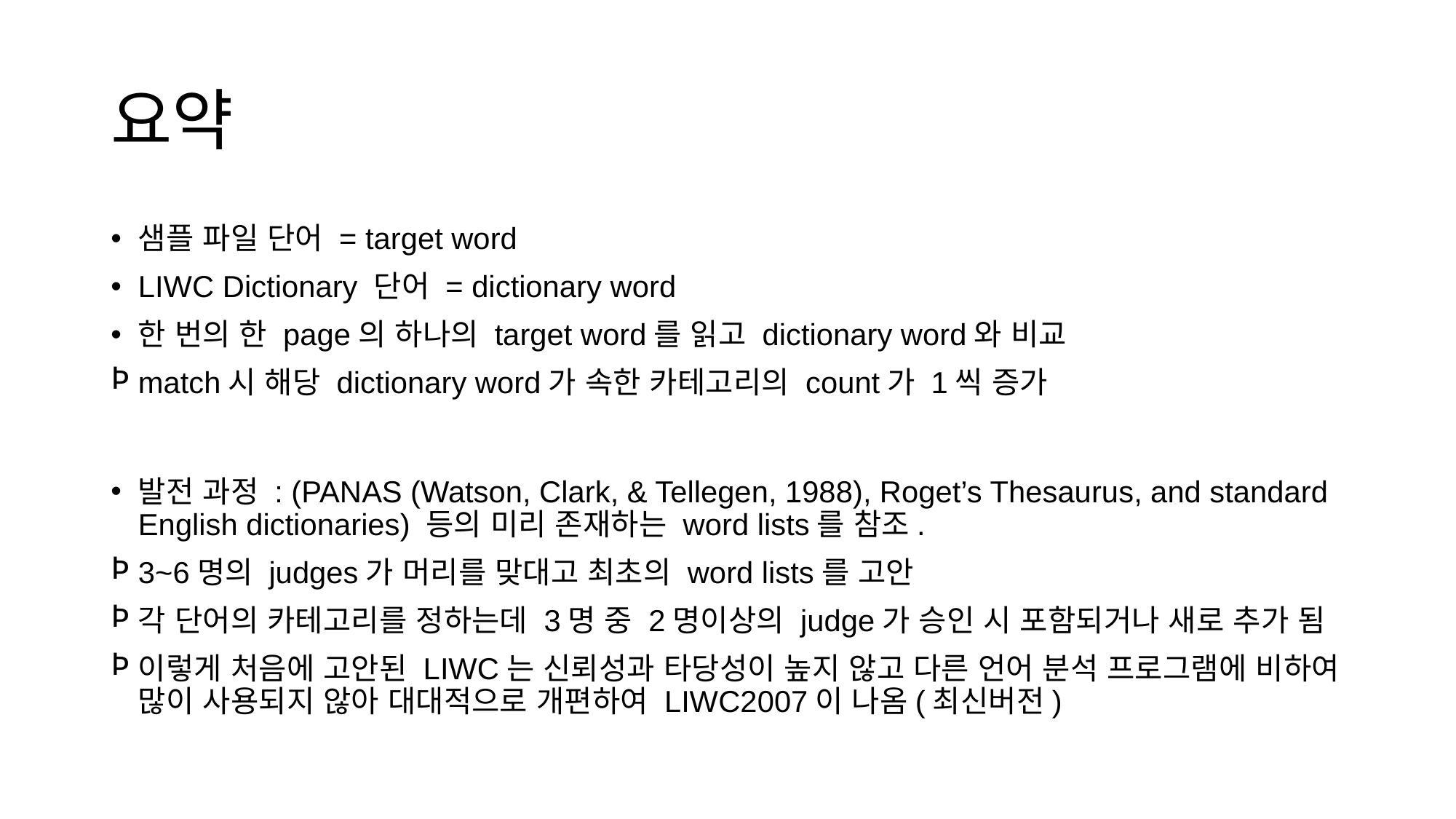

# 요약
샘플 파일 단어 = target word
LIWC Dictionary 단어 = dictionary word
한 번의 한 page의 하나의 target word를 읽고 dictionary word와 비교
match시 해당 dictionary word가 속한 카테고리의 count가 1씩 증가

발전 과정 : (PANAS (Watson, Clark, & Tellegen, 1988), Roget’s Thesaurus, and standard English dictionaries) 등의 미리 존재하는 word lists를 참조.
3~6명의 judges가 머리를 맞대고 최초의 word lists를 고안
각 단어의 카테고리를 정하는데 3명 중 2명이상의 judge가 승인 시 포함되거나 새로 추가 됨
이렇게 처음에 고안된 LIWC는 신뢰성과 타당성이 높지 않고 다른 언어 분석 프로그램에 비하여 많이 사용되지 않아 대대적으로 개편하여 LIWC2007이 나옴(최신버전)